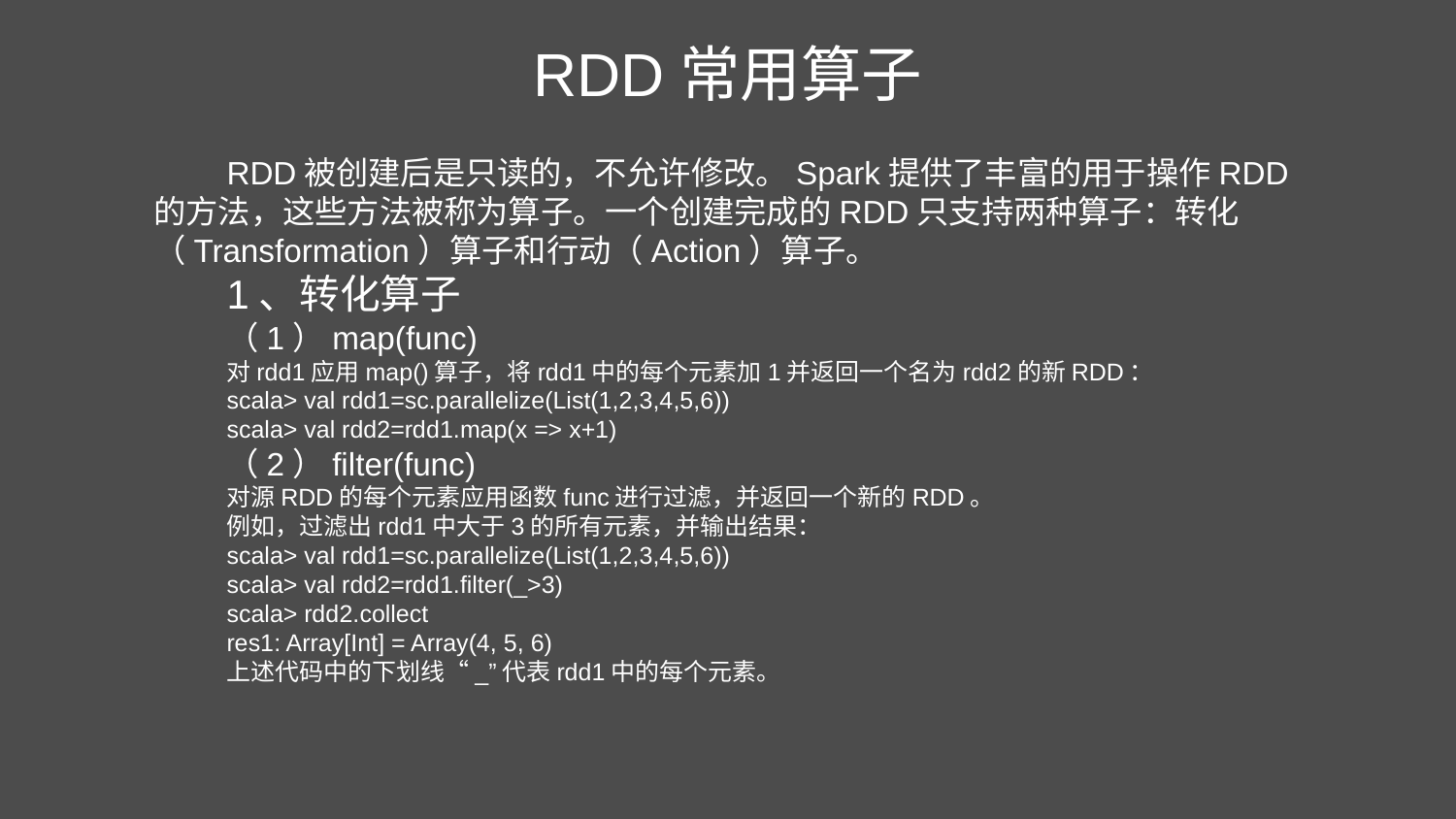

RDD常用算子

RDD被创建后是只读的，不允许修改。Spark提供了丰富的用于操作RDD的方法，这些方法被称为算子。一个创建完成的RDD只支持两种算子：转化（Transformation）算子和行动（Action）算子。
1、转化算子
（1）map(func)
对rdd1应用map()算子，将rdd1中的每个元素加1并返回一个名为rdd2的新RDD：
scala> val rdd1=sc.parallelize(List(1,2,3,4,5,6))
scala> val rdd2=rdd1.map(x => x+1)
（2）filter(func)
对源RDD的每个元素应用函数func进行过滤，并返回一个新的RDD。
例如，过滤出rdd1中大于3的所有元素，并输出结果：
scala> val rdd1=sc.parallelize(List(1,2,3,4,5,6))
scala> val rdd2=rdd1.filter(_>3)
scala> rdd2.collect
res1: Array[Int] = Array(4, 5, 6)
上述代码中的下划线“_”代表rdd1中的每个元素。